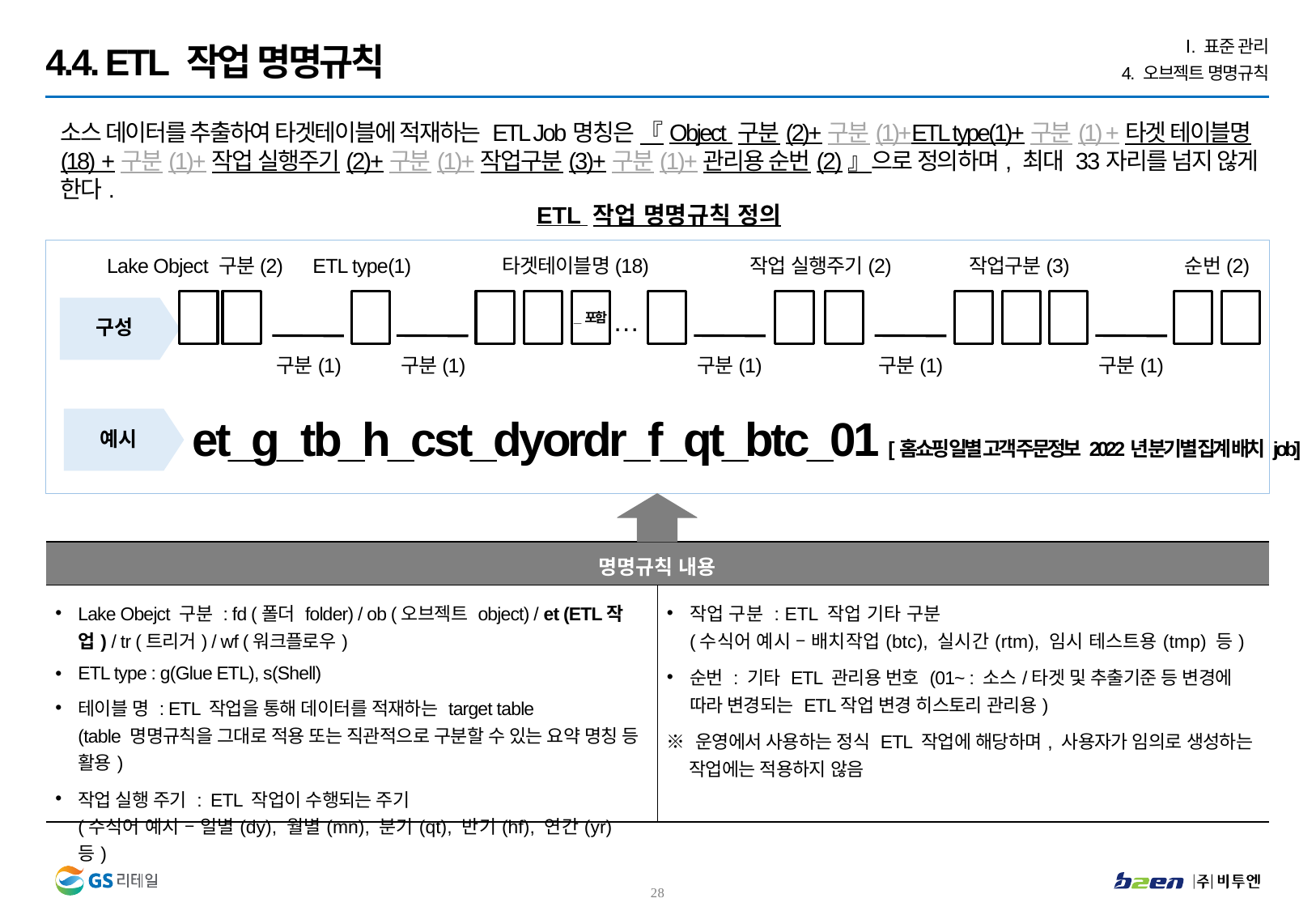

Ⅰ. 표준 관리
4. 오브젝트 명명규칙
4.4. ETL 작업 명명규칙
소스 데이터를 추출하여 타겟테이블에 적재하는 ETL Job명칭은 『Object 구분(2)+구분(1)+ETL type(1)+구분(1) +타겟 테이블명(18) +구분(1)+작업 실행주기(2)+구분(1)+작업구분(3)+구분(1)+관리용 순번(2)』으로 정의하며, 최대 33자리를 넘지 않게 한다.
ETL 작업 명명규칙 정의

Lake Object 구분(2)
ETL type(1)
타겟테이블명(18)
작업 실행주기(2)
작업구분(3)
순번(2)

_포함

구성
…
구분(1)
구분(1)
구분(1)
구분(1)
구분(1)
et_g_tb_h_cst_dyordr_f_qt_btc_01 [홈쇼핑 일별 고객 주문정보 2022년 분기별 집계 배치 job]
예시

| 명명규칙 내용 |  |
| --- | --- |
| Lake Obejct 구분 : fd (폴더 folder) / ob (오브젝트 object) / et (ETL작업) / tr (트리거) / wf (워크플로우) ETL type : g(Glue ETL), s(Shell) 테이블 명 : ETL 작업을 통해 데이터를 적재하는 target table (table 명명규칙을 그대로 적용 또는 직관적으로 구분할 수 있는 요약 명칭 등 활용) 작업 실행 주기 : ETL 작업이 수행되는 주기 (수식어 예시 – 일별(dy), 월별(mn), 분기(qt), 반기(hf), 연간(yr) 등) | 작업 구분 : ETL 작업 기타 구분 (수식어 예시 – 배치작업(btc), 실시간(rtm), 임시 테스트용(tmp) 등) 순번 : 기타 ETL 관리용 번호 (01~ : 소스/타겟 및 추출기준 등 변경에 따라 변경되는 ETL작업 변경 히스토리 관리용) ※ 운영에서 사용하는 정식 ETL 작업에 해당하며, 사용자가 임의로 생성하는 작업에는 적용하지 않음 |
28